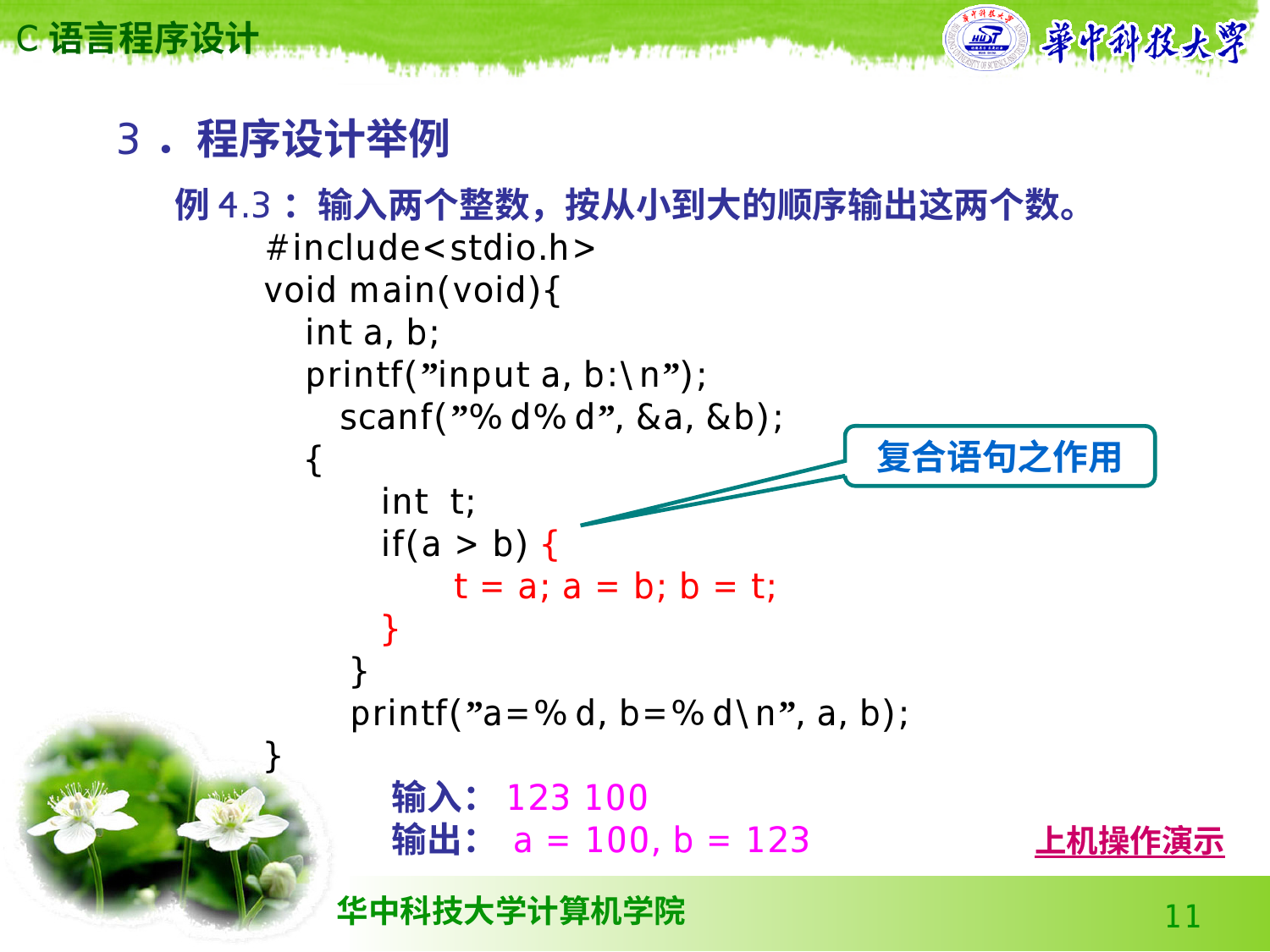

3．程序设计举例
例4.3：输入两个整数，按从小到大的顺序输出这两个数。
	#include<stdio.h>
	void main(void){
	    int a, b;
	    printf(”input a, b:\n”);
                scanf(”%d%d”, &a, &b);
	    {
                    int  t;
                    if(a > b) {
                           t = a; a = b; b = t;
                    }
                 }
                 printf(”a=%d, b=%d\n”, a, b);
	}
		输入：123 100
		输出： a = 100, b = 123
复合语句之作用
上机操作演示
11